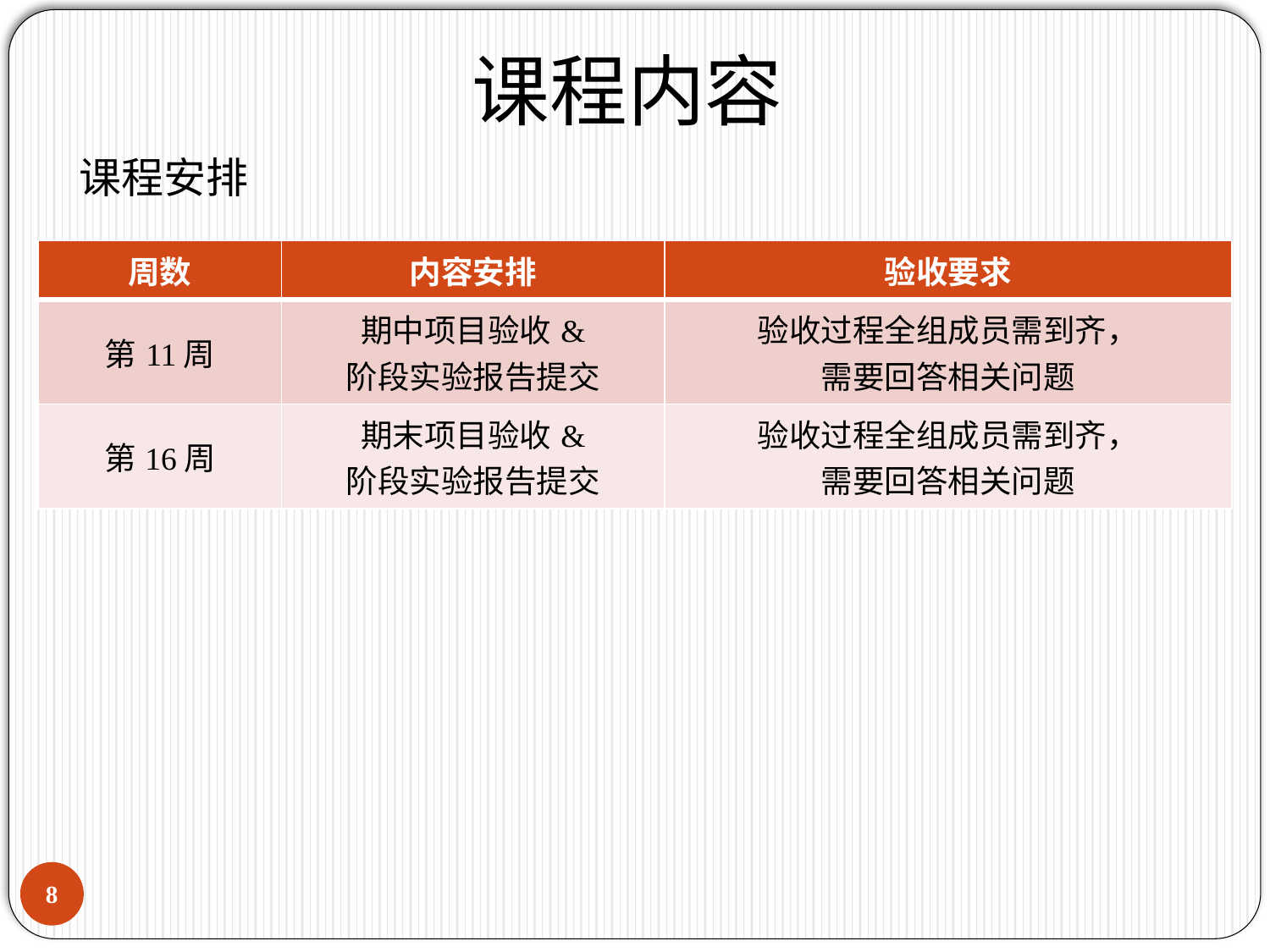

课程内容
课程安排

| 周数 | 内容安排 | 验收要求 |
| --- | --- | --- |
| 第11周 | 期中项目验收& 阶段实验报告提交 | 验收过程全组成员需到齐， 需要回答相关问题 |
| 第16周 | 期末项目验收& 阶段实验报告提交 | 验收过程全组成员需到齐， 需要回答相关问题 |
8